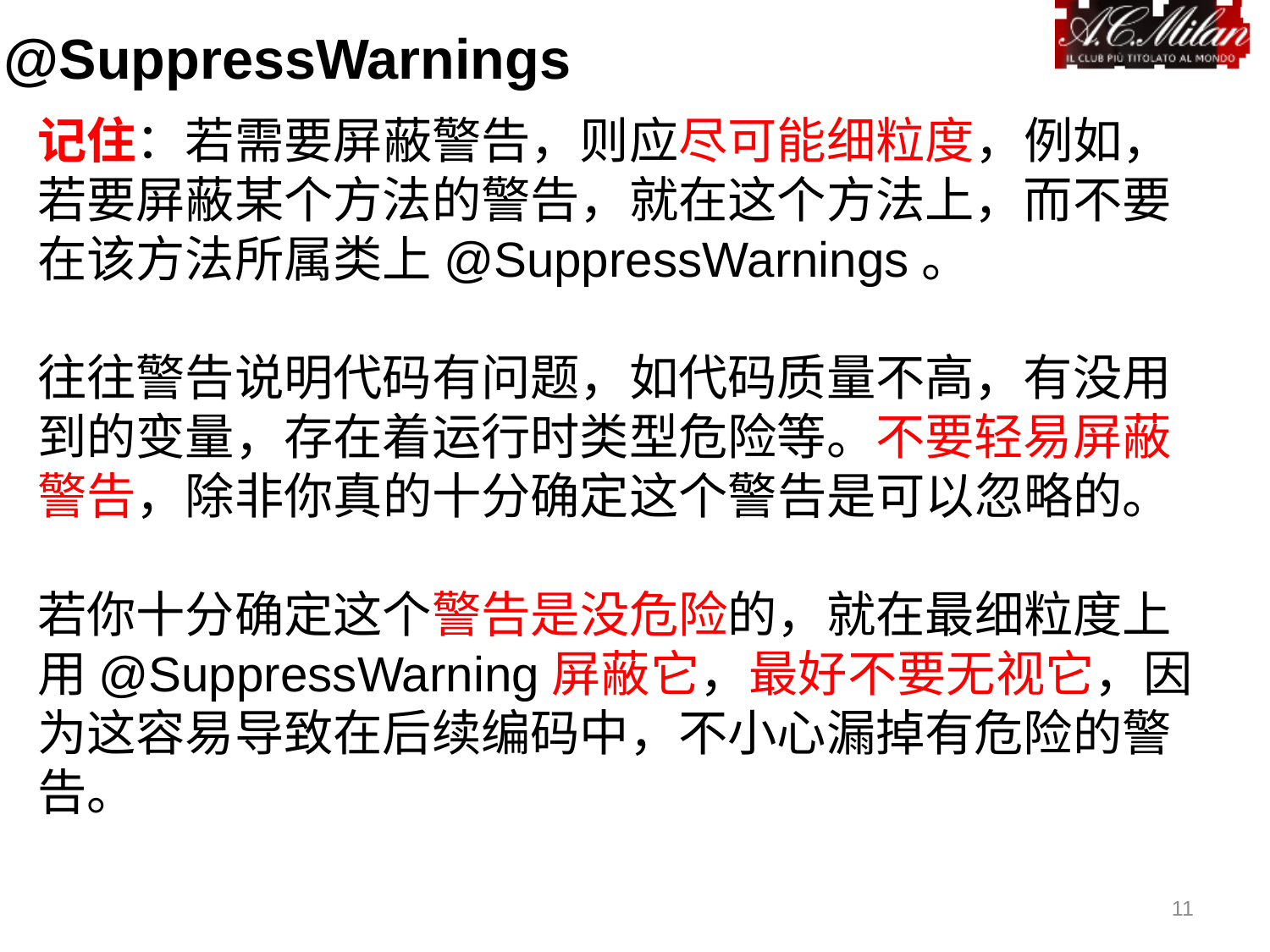

@SuppressWarnings
记住：若需要屏蔽警告，则应尽可能细粒度，例如，若要屏蔽某个方法的警告，就在这个方法上，而不要在该方法所属类上@SuppressWarnings。

往往警告说明代码有问题，如代码质量不高，有没用到的变量，存在着运行时类型危险等。不要轻易屏蔽警告，除非你真的十分确定这个警告是可以忽略的。

若你十分确定这个警告是没危险的，就在最细粒度上用@SuppressWarning屏蔽它，最好不要无视它，因为这容易导致在后续编码中，不小心漏掉有危险的警告。
11